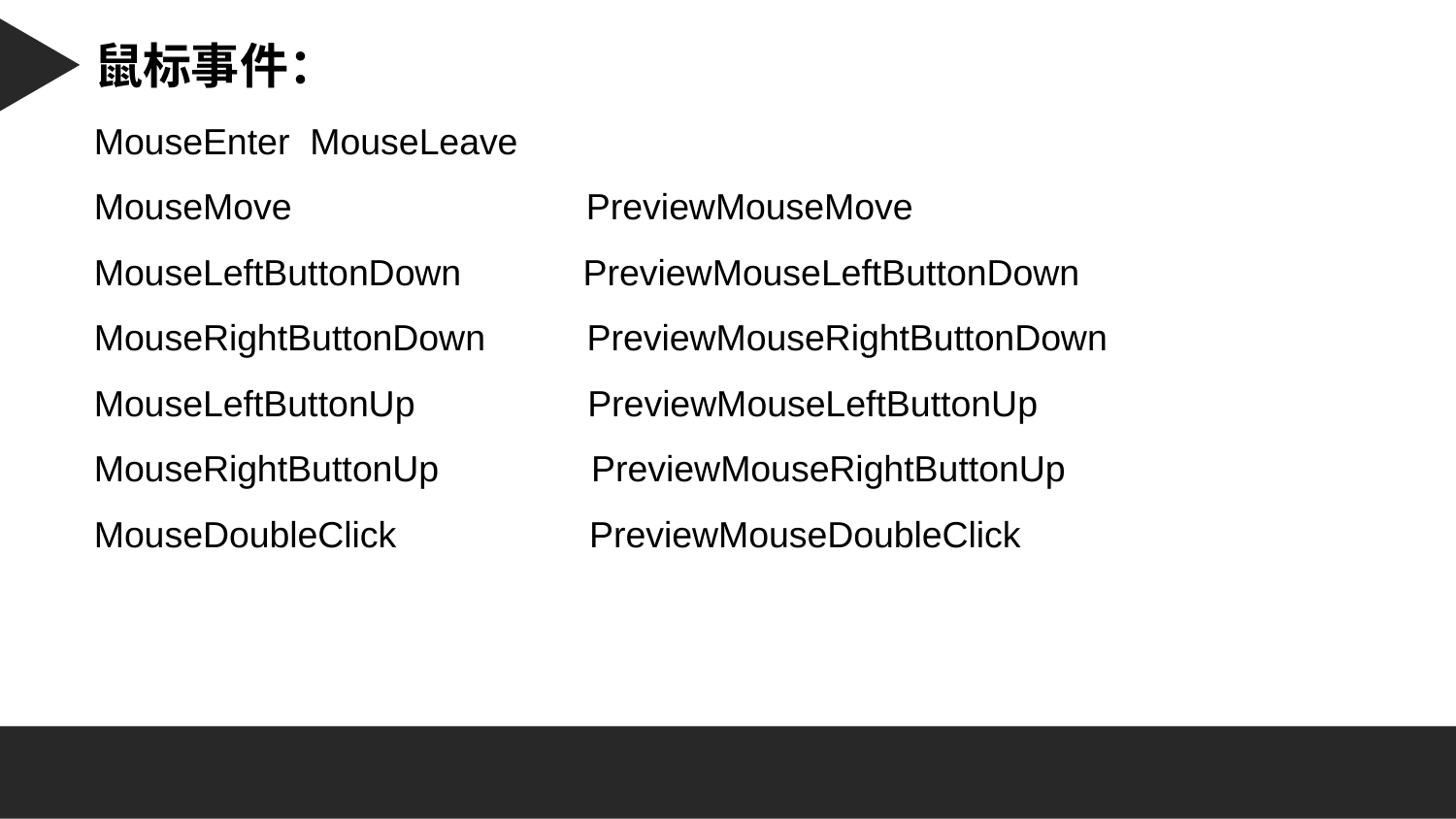

Character 字符串：

鼠标事件：
MouseEnter  MouseLeave
MouseMove                             PreviewMouseMove
MouseLeftButtonDown            PreviewMouseLeftButtonDown
MouseRightButtonDown          PreviewMouseRightButtonDown
MouseLeftButtonUp                 PreviewMouseLeftButtonUp
MouseRightButtonUp               PreviewMouseRightButtonUp
MouseDoubleClick                   PreviewMouseDoubleClick